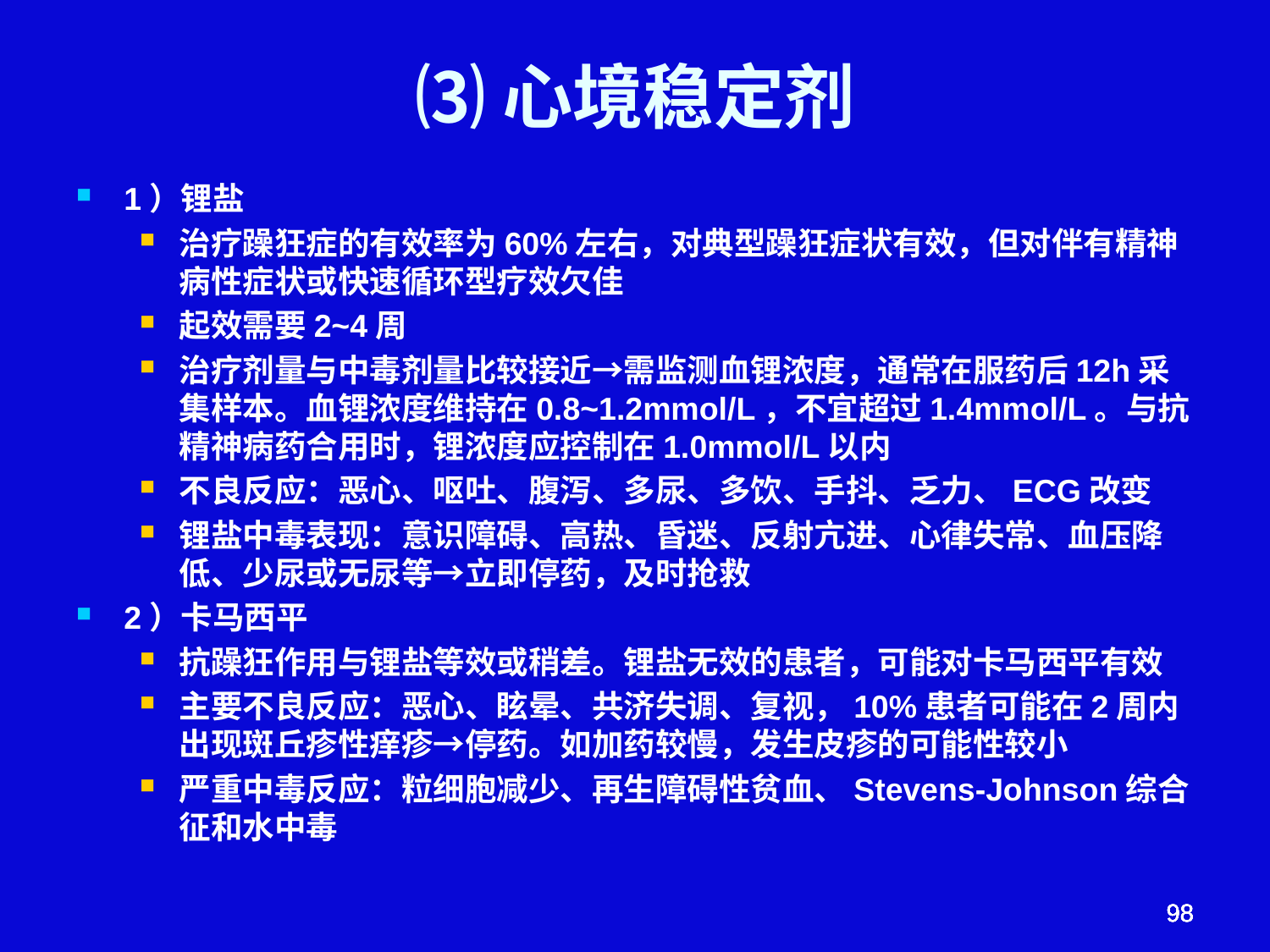

# ⑶心境稳定剂
1）锂盐
治疗躁狂症的有效率为60%左右，对典型躁狂症状有效，但对伴有精神病性症状或快速循环型疗效欠佳
起效需要2~4周
治疗剂量与中毒剂量比较接近→需监测血锂浓度，通常在服药后12h采集样本。血锂浓度维持在0.8~1.2mmol/L，不宜超过1.4mmol/L。与抗精神病药合用时，锂浓度应控制在1.0mmol/L以内
不良反应：恶心、呕吐、腹泻、多尿、多饮、手抖、乏力、ECG改变
锂盐中毒表现：意识障碍、高热、昏迷、反射亢进、心律失常、血压降低、少尿或无尿等→立即停药，及时抢救
2）卡马西平
抗躁狂作用与锂盐等效或稍差。锂盐无效的患者，可能对卡马西平有效
主要不良反应：恶心、眩晕、共济失调、复视，10%患者可能在2周内出现斑丘疹性痒疹→停药。如加药较慢，发生皮疹的可能性较小
严重中毒反应：粒细胞减少、再生障碍性贫血、Stevens-Johnson综合征和水中毒
98
98
98
98
98
98